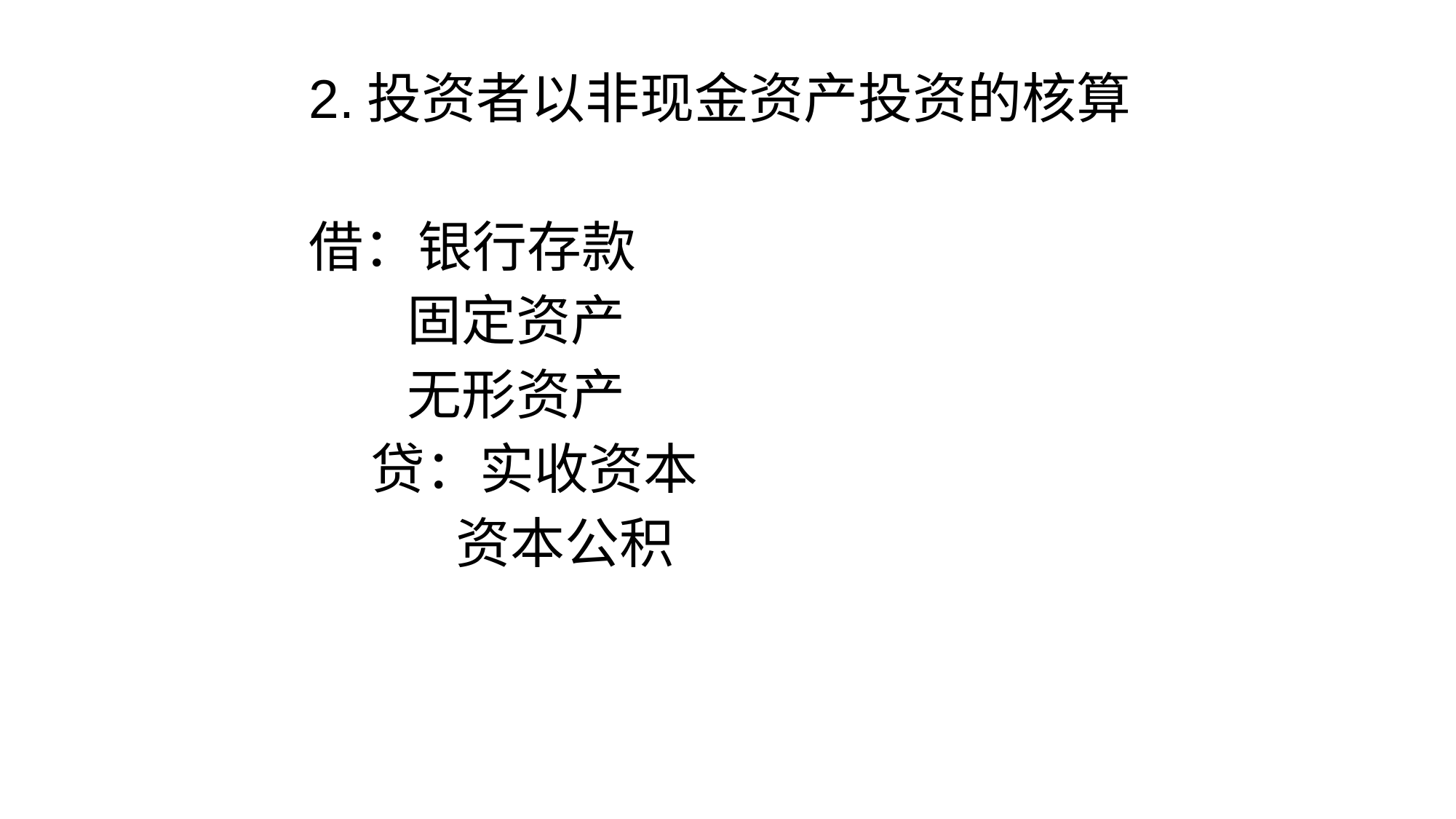

2.投资者以非现金资产投资的核算

借：银行存款
       固定资产
       无形资产
    贷：实收资本
           资本公积